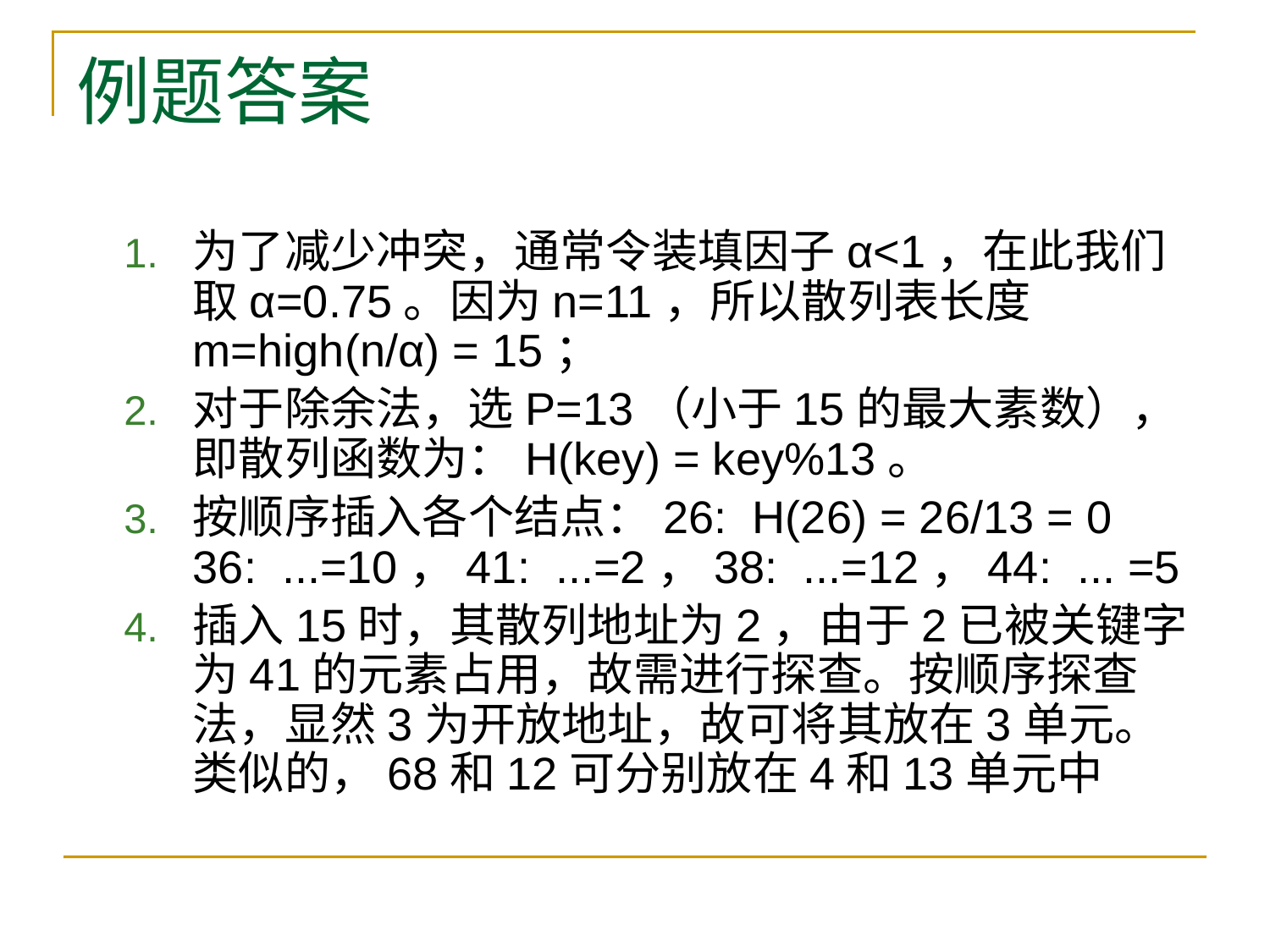

# 例题答案
为了减少冲突，通常令装填因子α<1，在此我们取α=0.75。因为n=11，所以散列表长度m=high(n/α) = 15；
对于除余法，选P=13（小于15的最大素数），即散列函数为：H(key) = key%13。
按顺序插入各个结点：26:  H(26) = 26/13 = 0  36:  ...=10，41:  ...=2，38:  ...=12，44:  ... =5
插入15时，其散列地址为2，由于2已被关键字为41的元素占用，故需进行探查。按顺序探查法，显然3为开放地址，故可将其放在3单元。类似的，68和12可分别放在4和13单元中